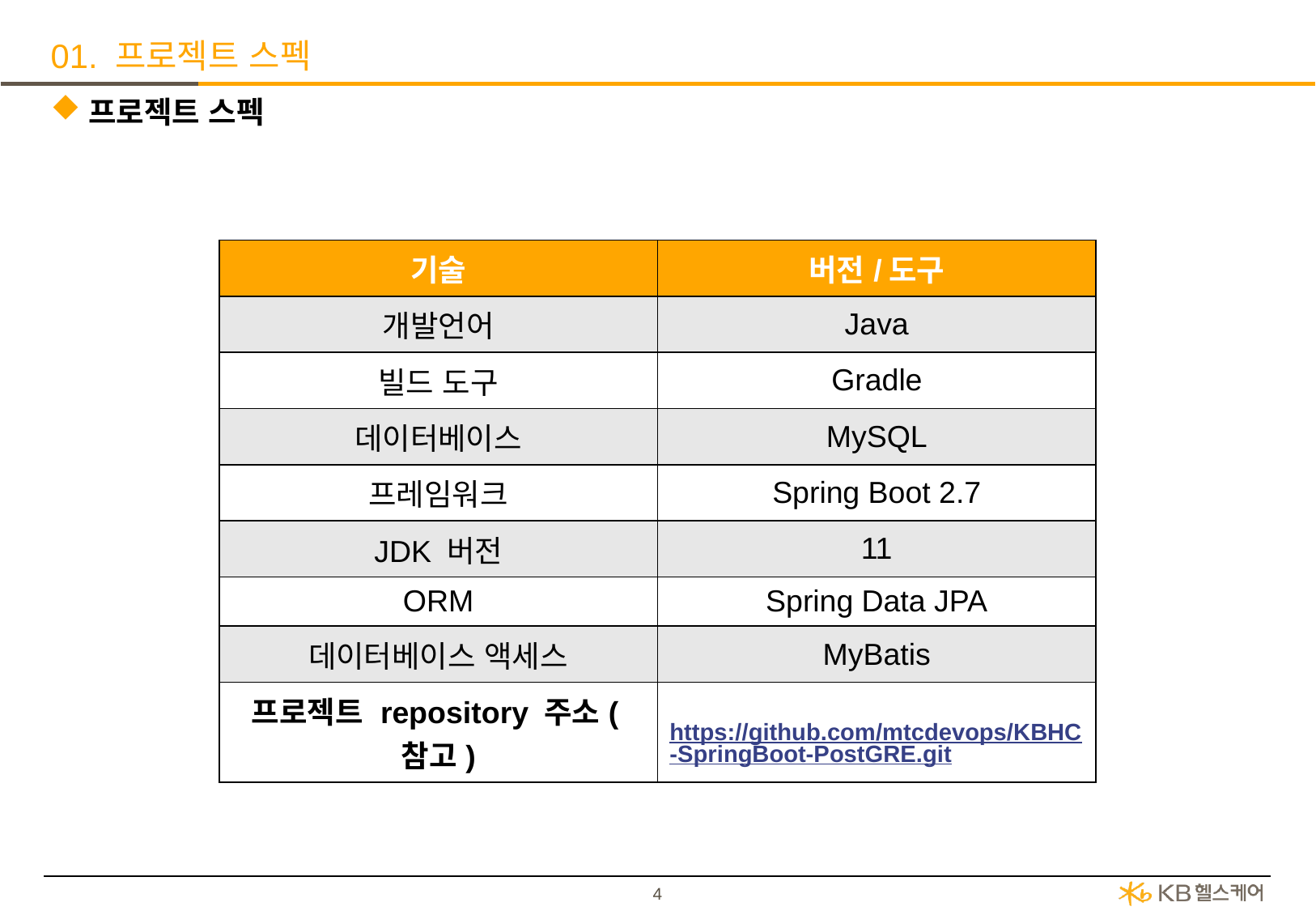

# 01. 프로젝트 스펙
프로젝트 스펙
| 기술 | 버전/도구 |
| --- | --- |
| 개발언어 | Java |
| 빌드 도구 | Gradle |
| 데이터베이스 | MySQL |
| 프레임워크 | Spring Boot 2.7 |
| JDK 버전 | 11 |
| ORM | Spring Data JPA |
| 데이터베이스 액세스 | MyBatis |
| 프로젝트 repository 주소(참고) | https://github.com/mtcdevops/KBHC-SpringBoot-PostGRE.git |